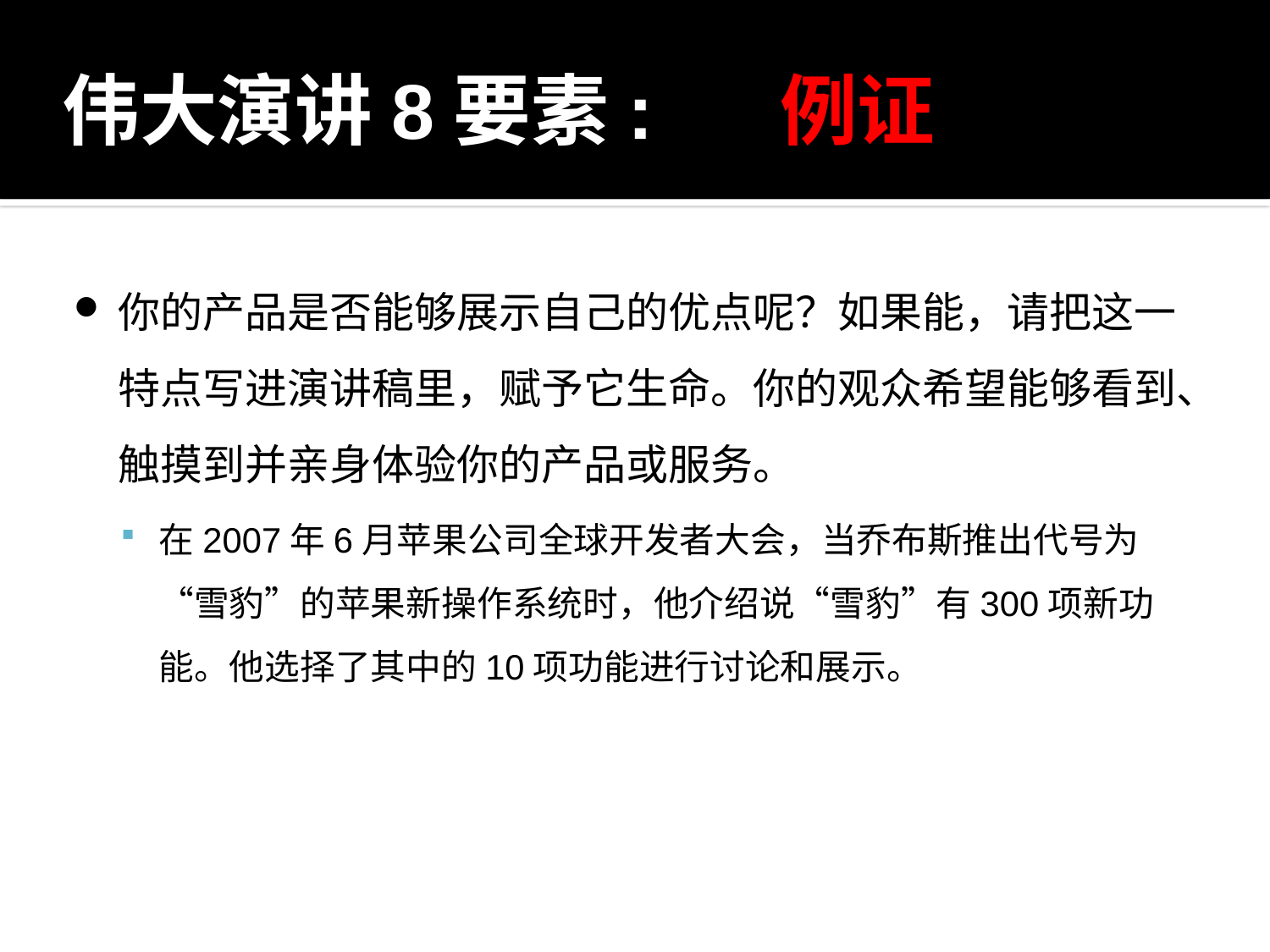

# 伟大演讲8要素:     例证
你的产品是否能够展示自己的优点呢？如果能，请把这一特点写进演讲稿里，赋予它生命。你的观众希望能够看到、触摸到并亲身体验你的产品或服务。
在2007年6月苹果公司全球开发者大会，当乔布斯推出代号为“雪豹”的苹果新操作系统时，他介绍说“雪豹”有300项新功能。他选择了其中的10项功能进行讨论和展示。